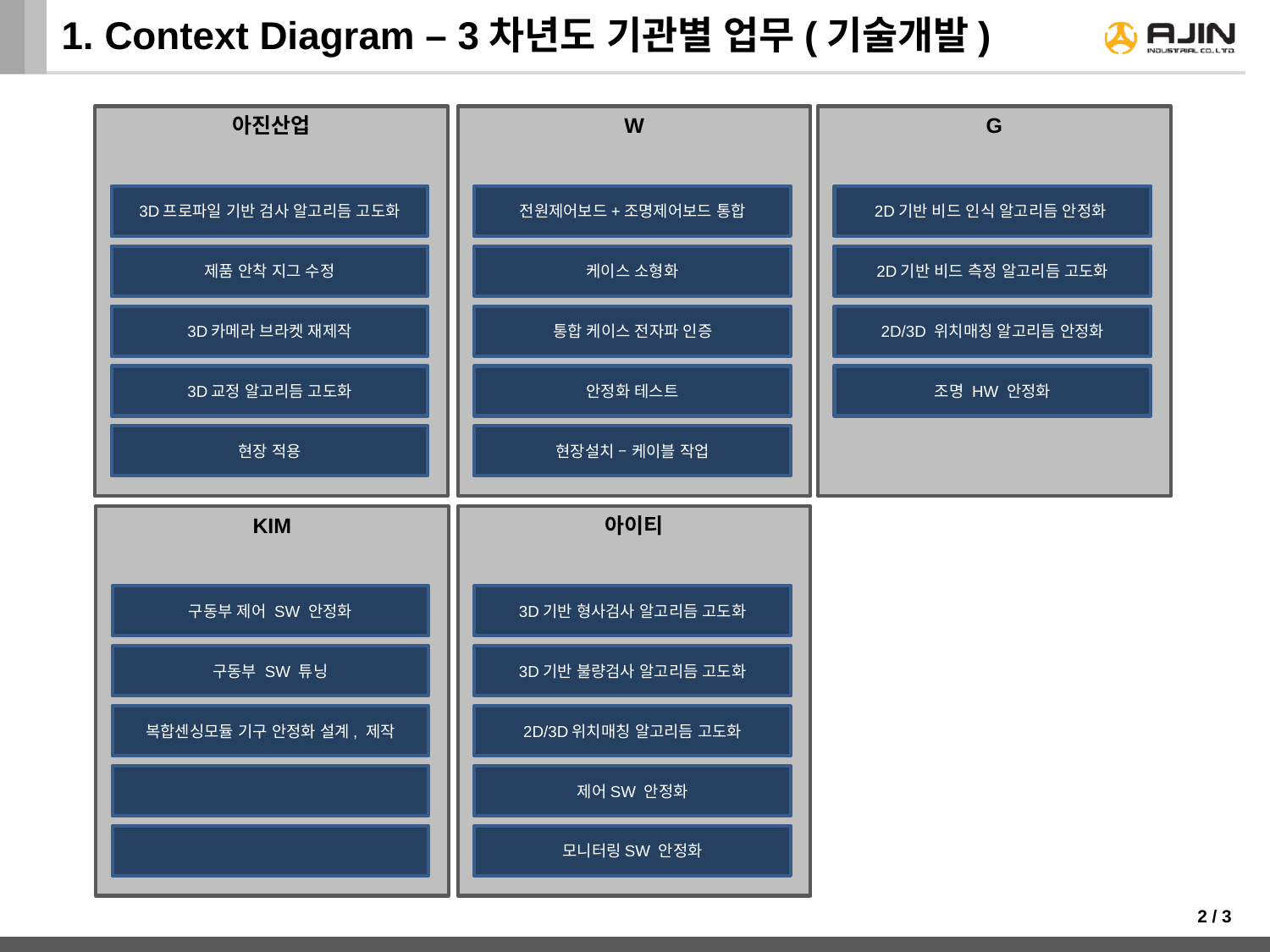

# 1. Context Diagram – 3차년도 기관별 업무(기술개발)
아진산업

W

G

3D프로파일 기반 검사 알고리듬 고도화
전원제어보드+조명제어보드 통합
2D기반 비드 인식 알고리듬 안정화
제품 안착 지그 수정
케이스 소형화
2D기반 비드 측정 알고리듬 고도화
3D카메라 브라켓 재제작
통합 케이스 전자파 인증
2D/3D 위치매칭 알고리듬 안정화
3D교정 알고리듬 고도화
안정화 테스트
조명 HW 안정화
현장 적용
현장설치 – 케이블 작업
KIM

아이티

구동부 제어 SW 안정화
3D기반 형사검사 알고리듬 고도화
구동부 SW 튜닝
3D기반 불량검사 알고리듬 고도화
복합센싱모듈 기구 안정화 설계, 제작
2D/3D위치매칭 알고리듬 고도화

제어SW 안정화

모니터링SW 안정화
2 / 3